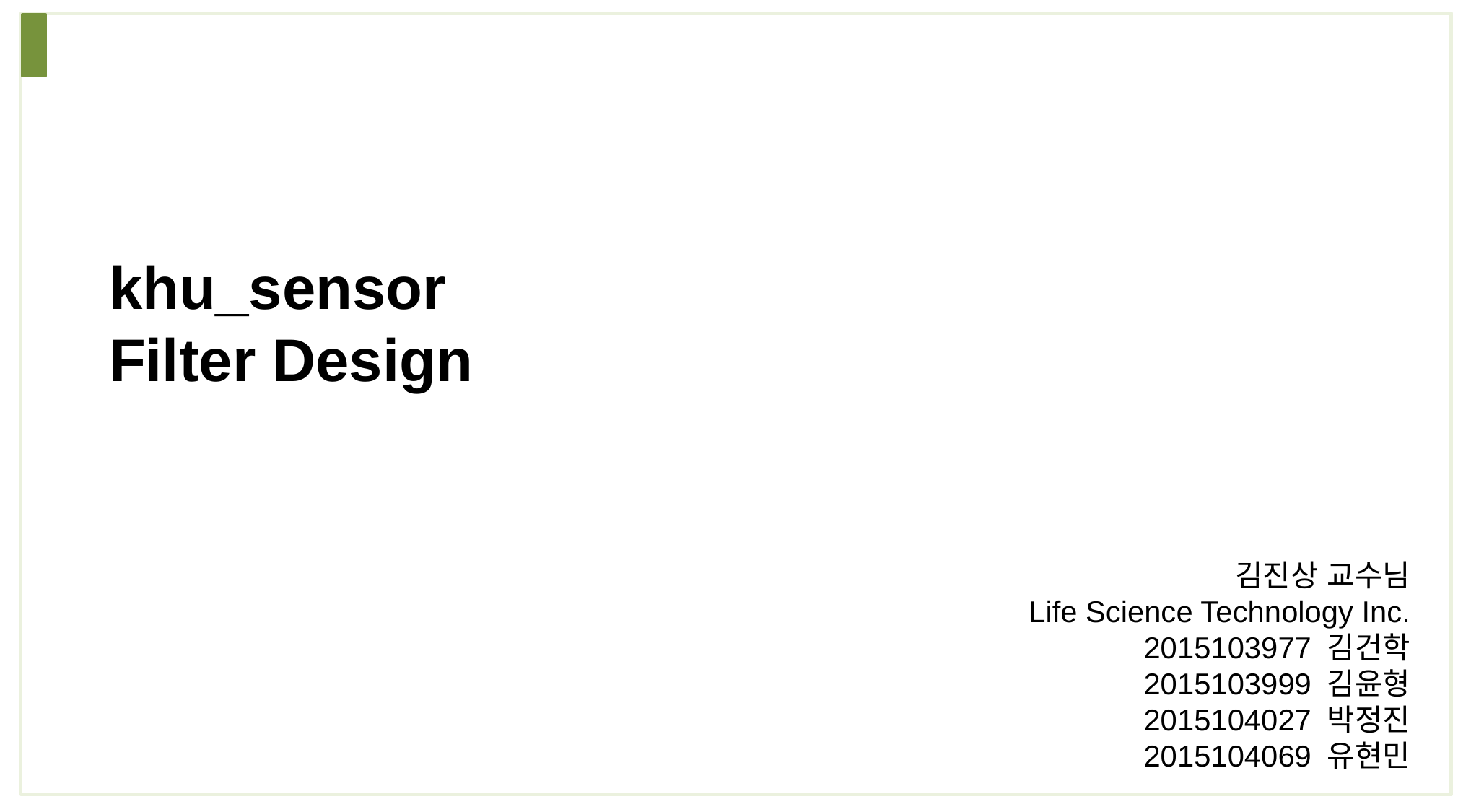

khu_sensor
Filter Design

김진상 교수님
Life Science Technology Inc.
2015103977 김건학
2015103999 김윤형
2015104027 박정진
2015104069 유현민